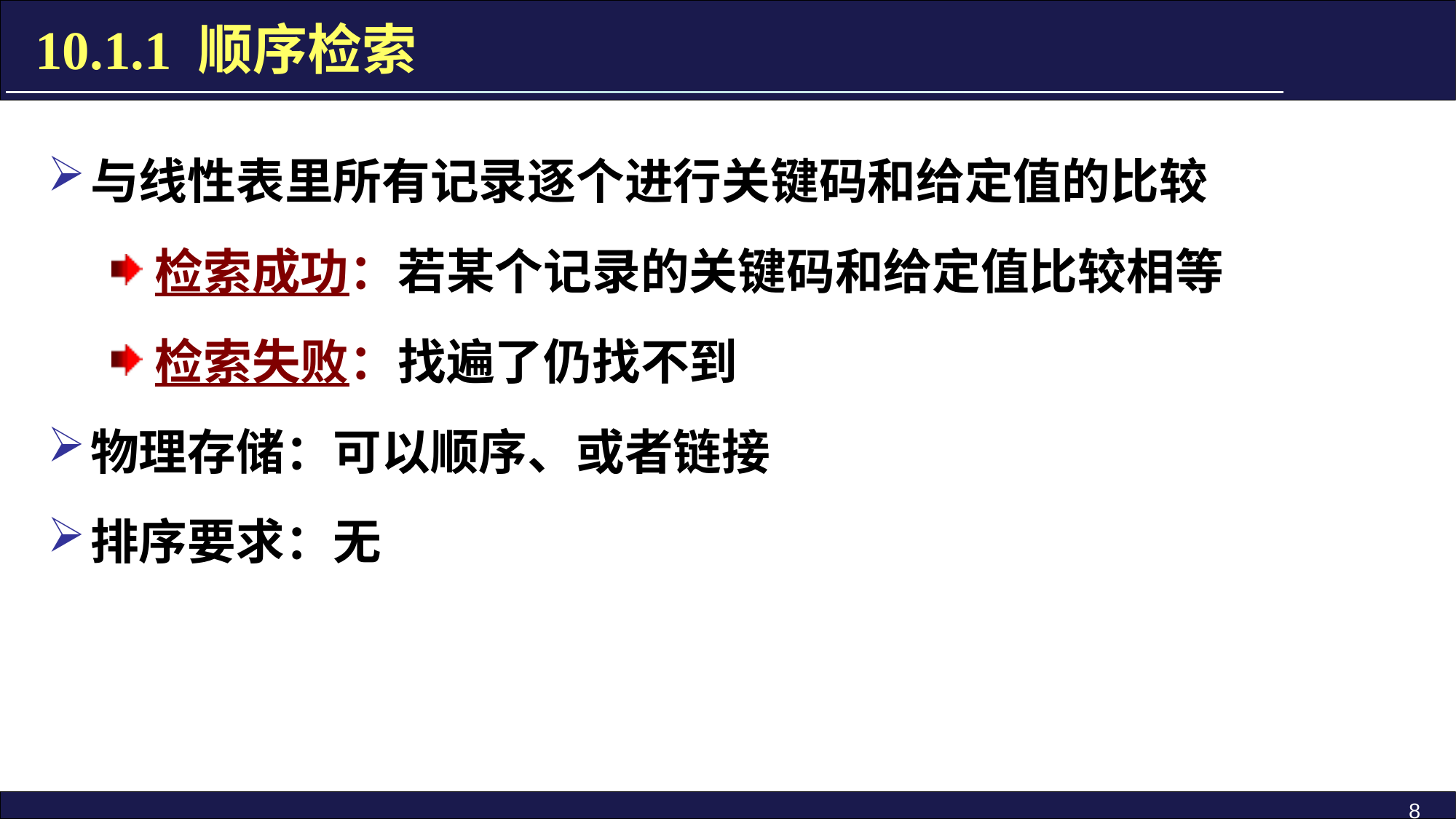

10.1.1 顺序检索
与线性表里所有记录逐个进行关键码和给定值的比较
检索成功：若某个记录的关键码和给定值比较相等
检索失败：找遍了仍找不到
物理存储：可以顺序、或者链接
排序要求：无
8